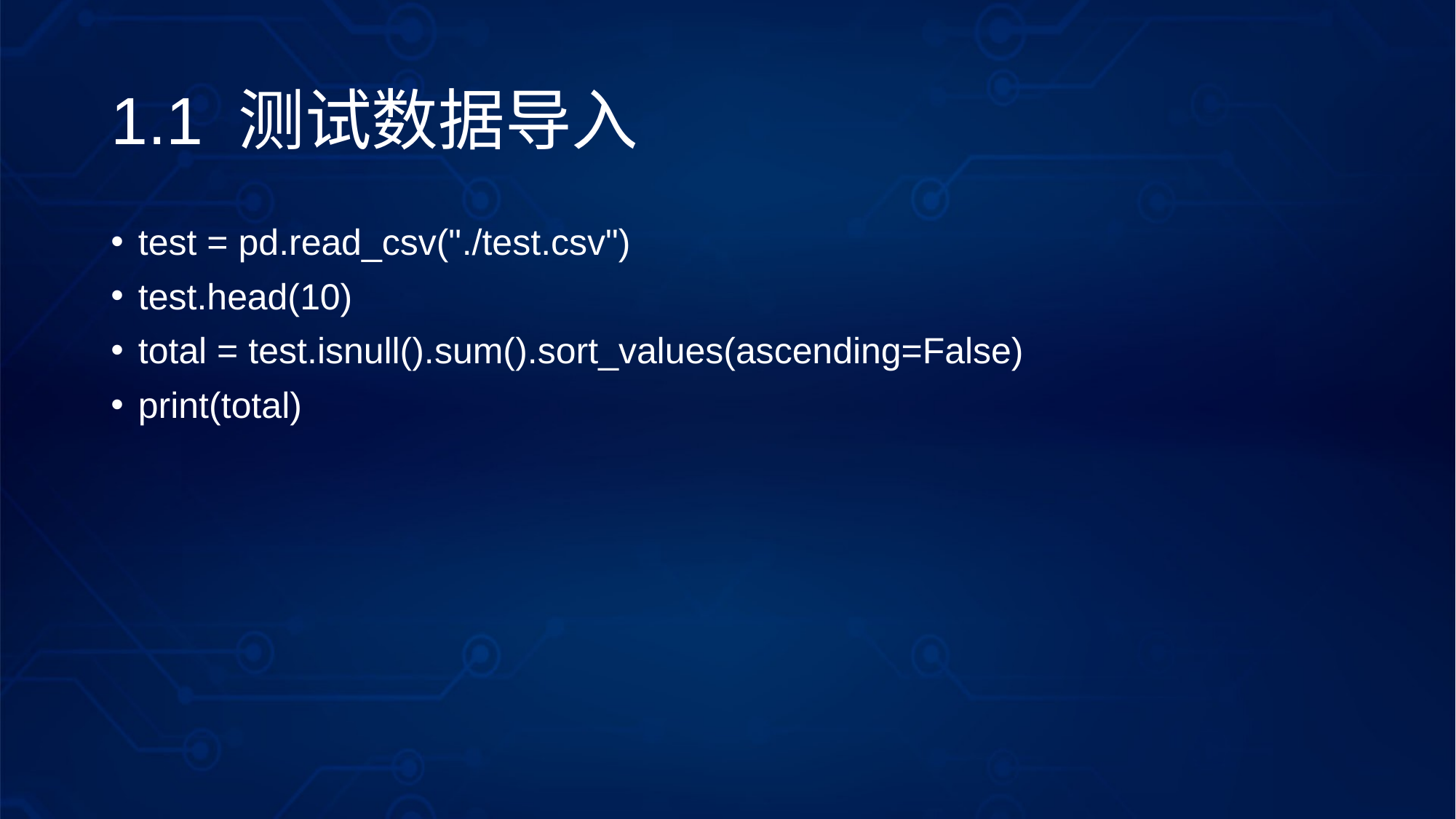

# 1.1 测试数据导入
test = pd.read_csv("./test.csv")
test.head(10)
total = test.isnull().sum().sort_values(ascending=False)
print(total)